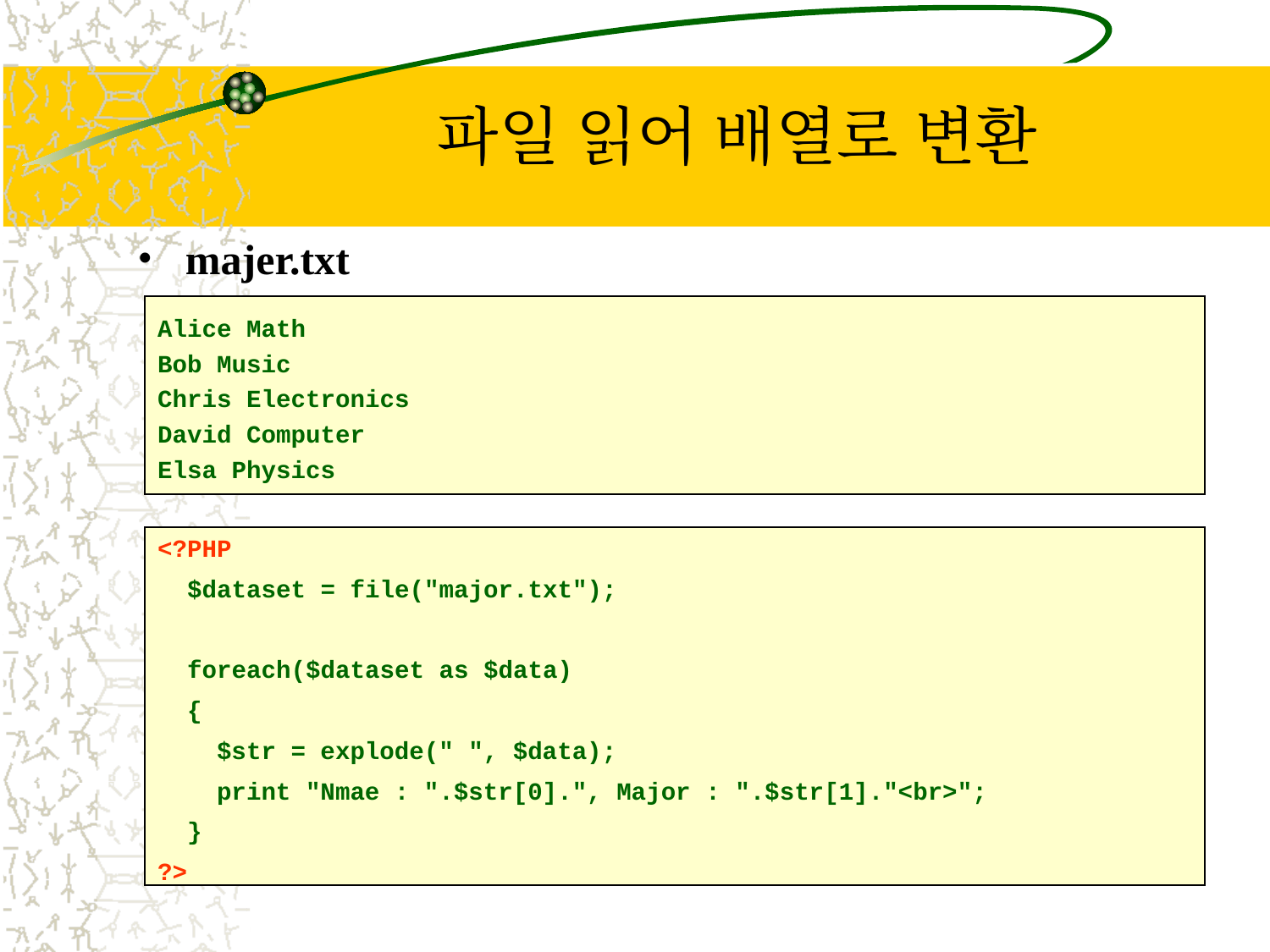

# 파일 읽어 배열로 변환
majer.txt
Alice Math
Bob Music
Chris Electronics
David Computer
Elsa Physics
<?PHP
  $dataset = file("major.txt");

  foreach($dataset as $data)
  {
    $str = explode(" ", $data);
    print "Nmae : ".$str[0].", Major : ".$str[1]."<br>";
  }
?>